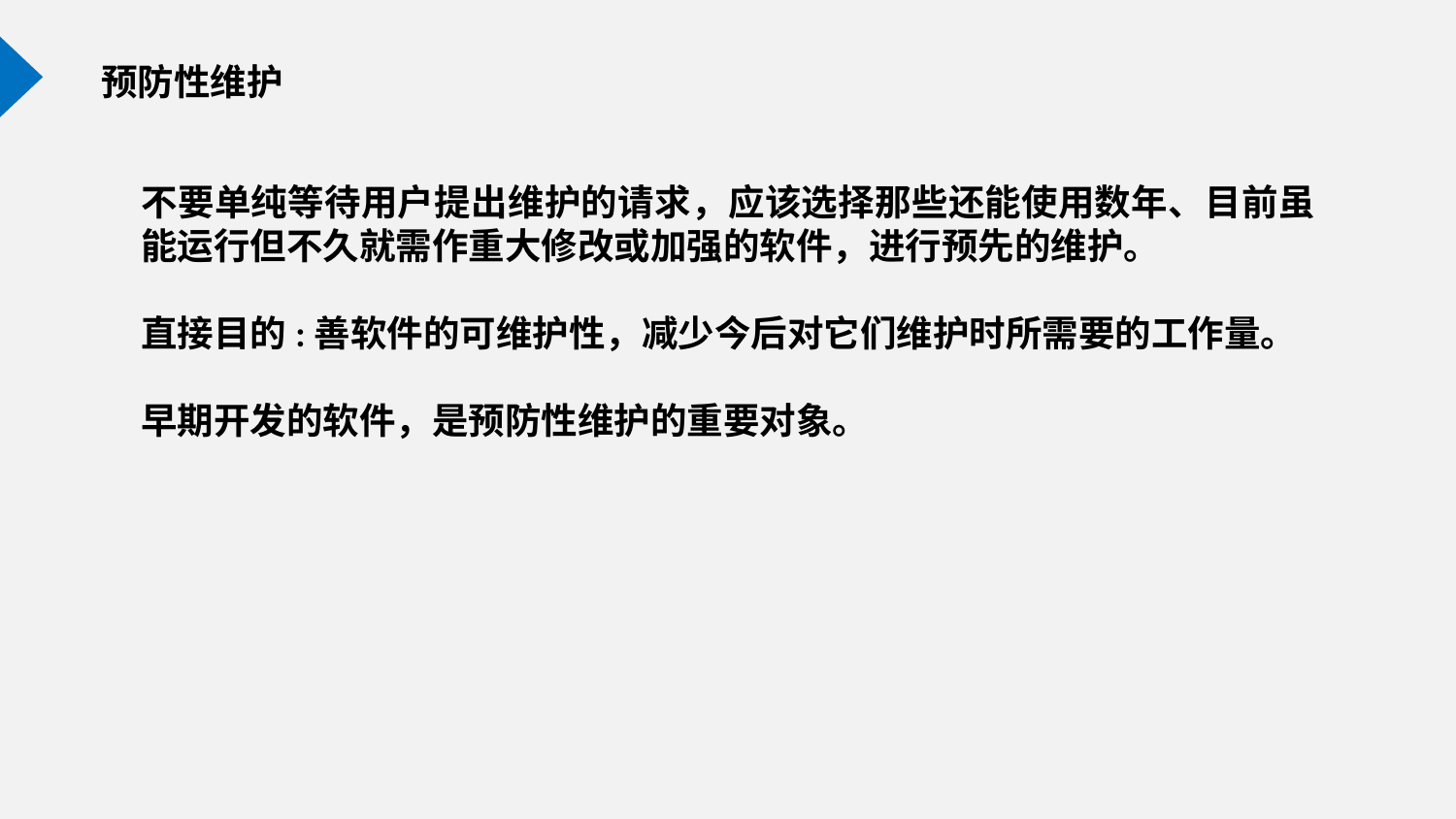

预防性维护
不要单纯等待用户提出维护的请求，应该选择那些还能使用数年、目前虽能运行但不久就需作重大修改或加强的软件，进行预先的维护。

直接目的:善软件的可维护性，减少今后对它们维护时所需要的工作量。

早期开发的软件，是预防性维护的重要对象。